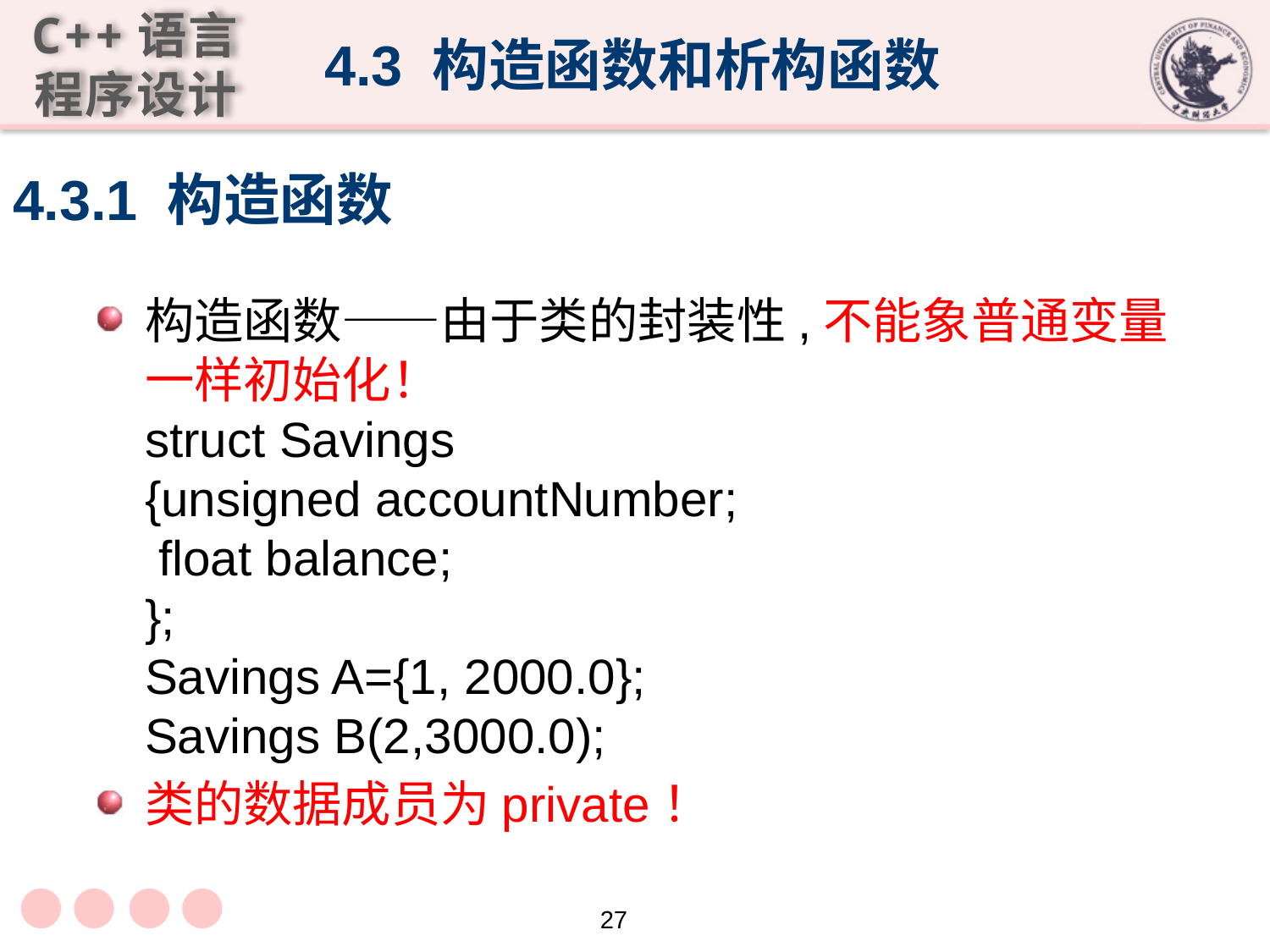

4.3 构造函数和析构函数
# 4.3.1 构造函数
构造函数——由于类的封装性,不能象普通变量一样初始化！
struct Savings
{unsigned accountNumber;
 float balance;
};
Savings A={1, 2000.0};
Savings B(2,3000.0);
类的数据成员为private！
27